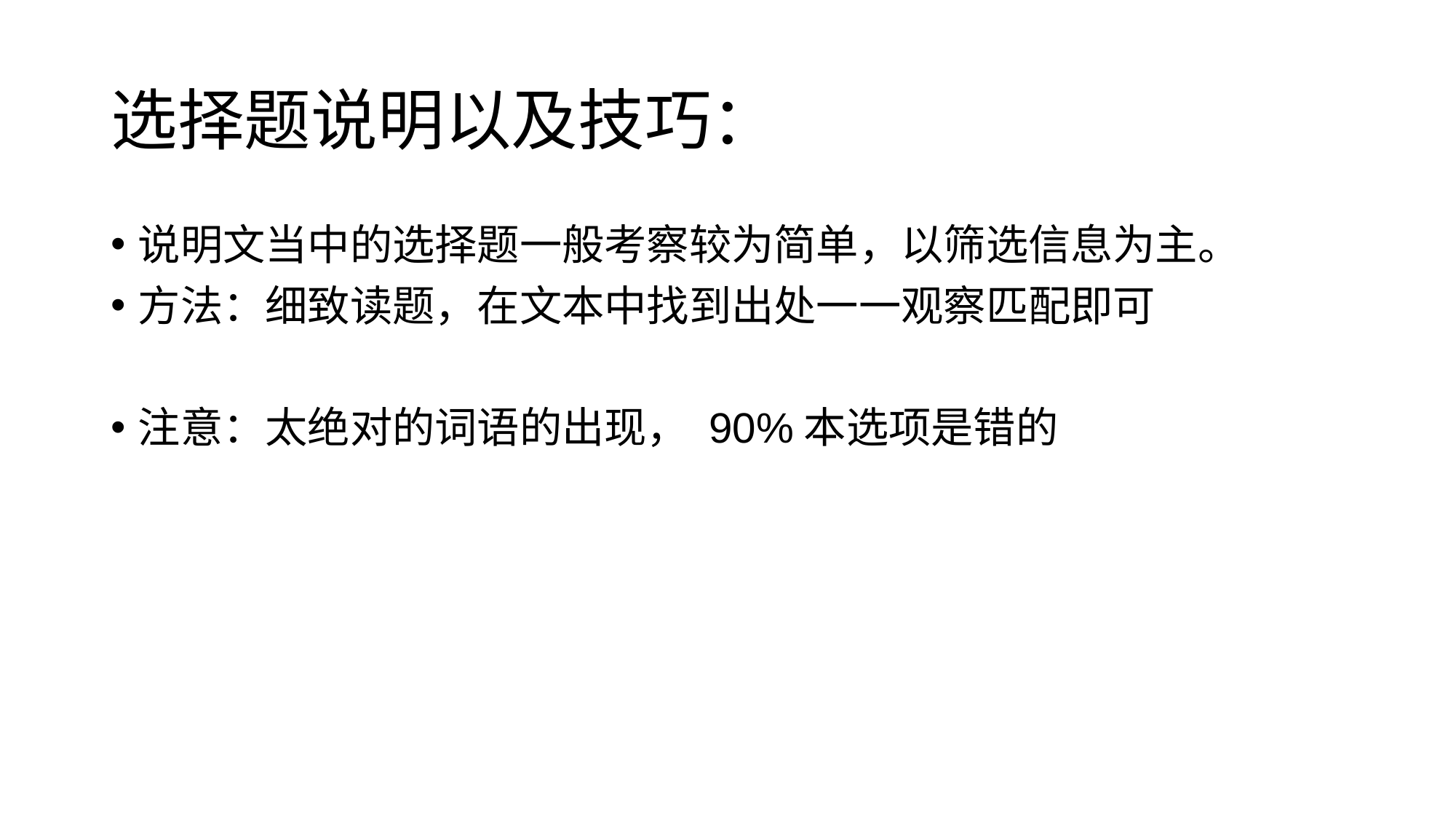

# 选择题说明以及技巧：
说明文当中的选择题一般考察较为简单，以筛选信息为主。
方法：细致读题，在文本中找到出处一一观察匹配即可

注意：太绝对的词语的出现， 90%本选项是错的